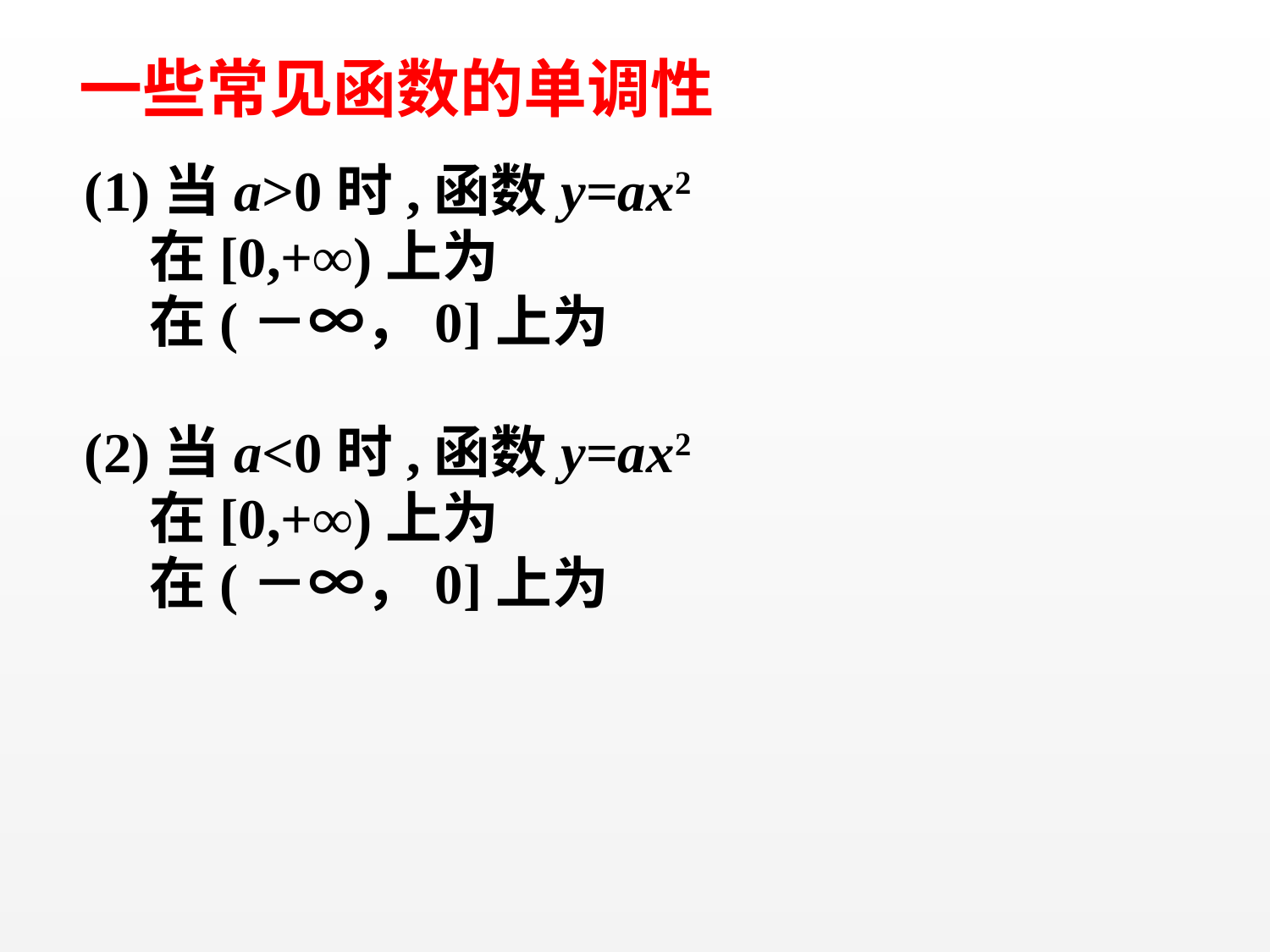

# 一些常见函数的单调性
(1)当a>0时,函数y=ax2
    在[0,+∞)上为
    在(－∞，0]上为

(2)当a<0时,函数y=ax2
    在[0,+∞)上为
    在(－∞，0]上为